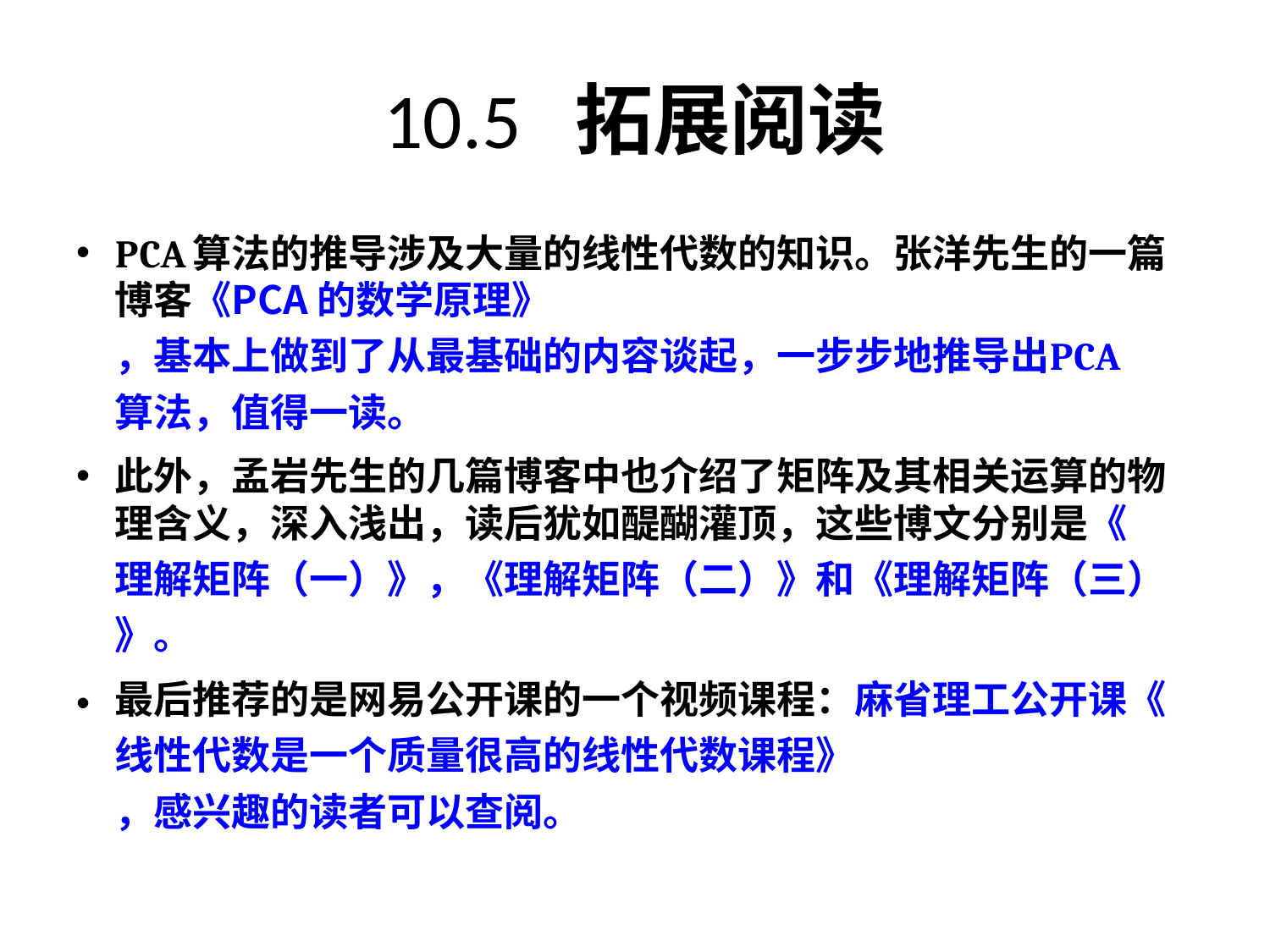

# 10.5  拓展阅读
PCA算法的推导涉及大量的线性代数的知识。张洋先生的一篇博客《PCA 的数学原理》，基本上做到了从最基础的内容谈起，一步步地推导出PCA算法，值得一读。
此外，孟岩先生的几篇博客中也介绍了矩阵及其相关运算的物理含义，深入浅出，读后犹如醍醐灌顶，这些博文分别是《理解矩阵（一）》，《理解矩阵（二）》和《理解矩阵（三）》。
最后推荐的是网易公开课的一个视频课程：麻省理工公开课《线性代数是一个质量很高的线性代数课程》，感兴趣的读者可以查阅。